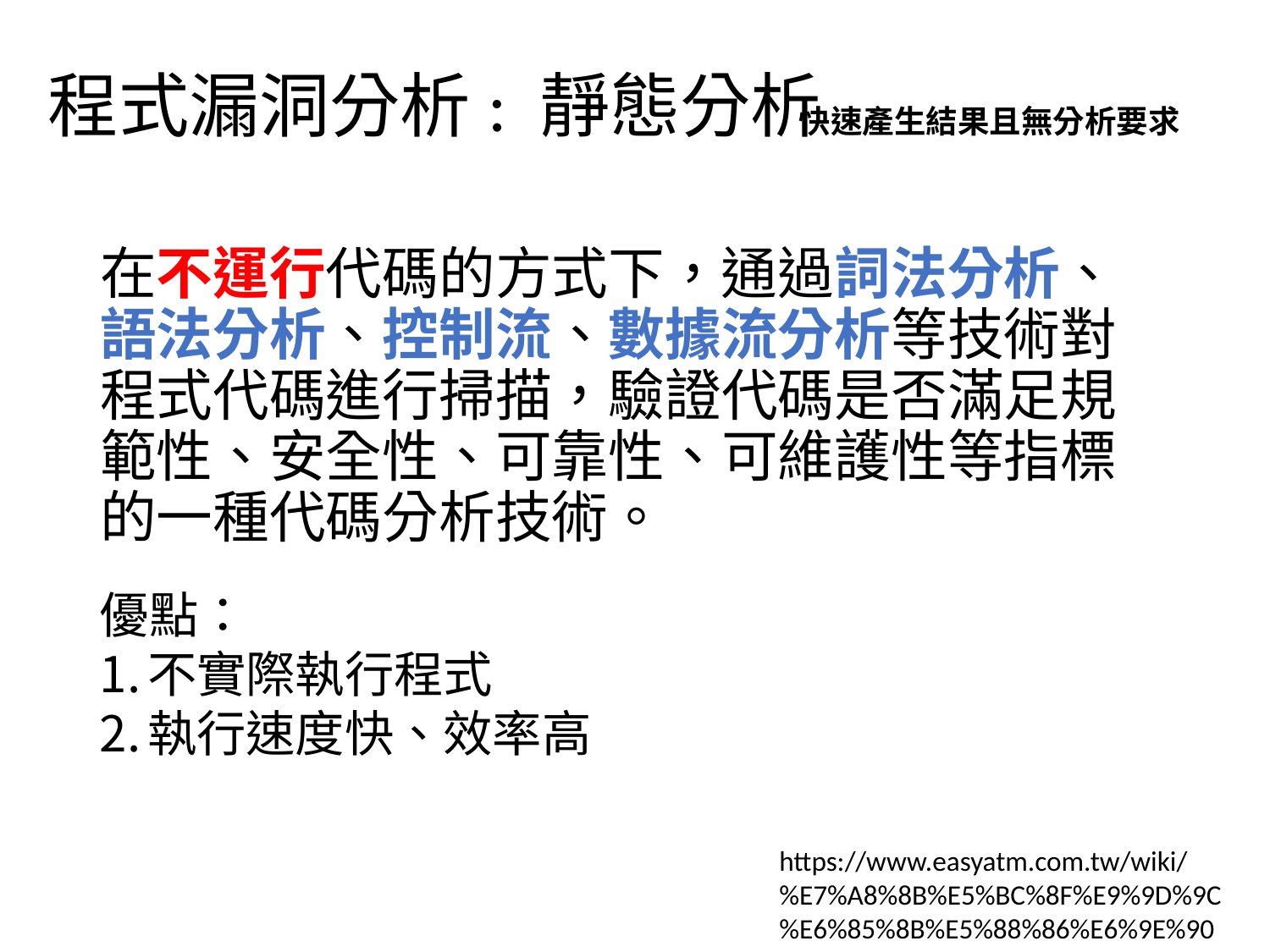

# 程式漏洞分析: 靜態分析
快速產生結果且無分析要求
在不運行代碼的方式下，通過詞法分析、語法分析、控制流、數據流分析等技術對程式代碼進行掃描，驗證代碼是否滿足規範性、安全性、可靠性、可維護性等指標的一種代碼分析技術。
優點：
不實際執行程式
執行速度快、效率高
https://www.easyatm.com.tw/wiki/%E7%A8%8B%E5%BC%8F%E9%9D%9C%E6%85%8B%E5%88%86%E6%9E%90